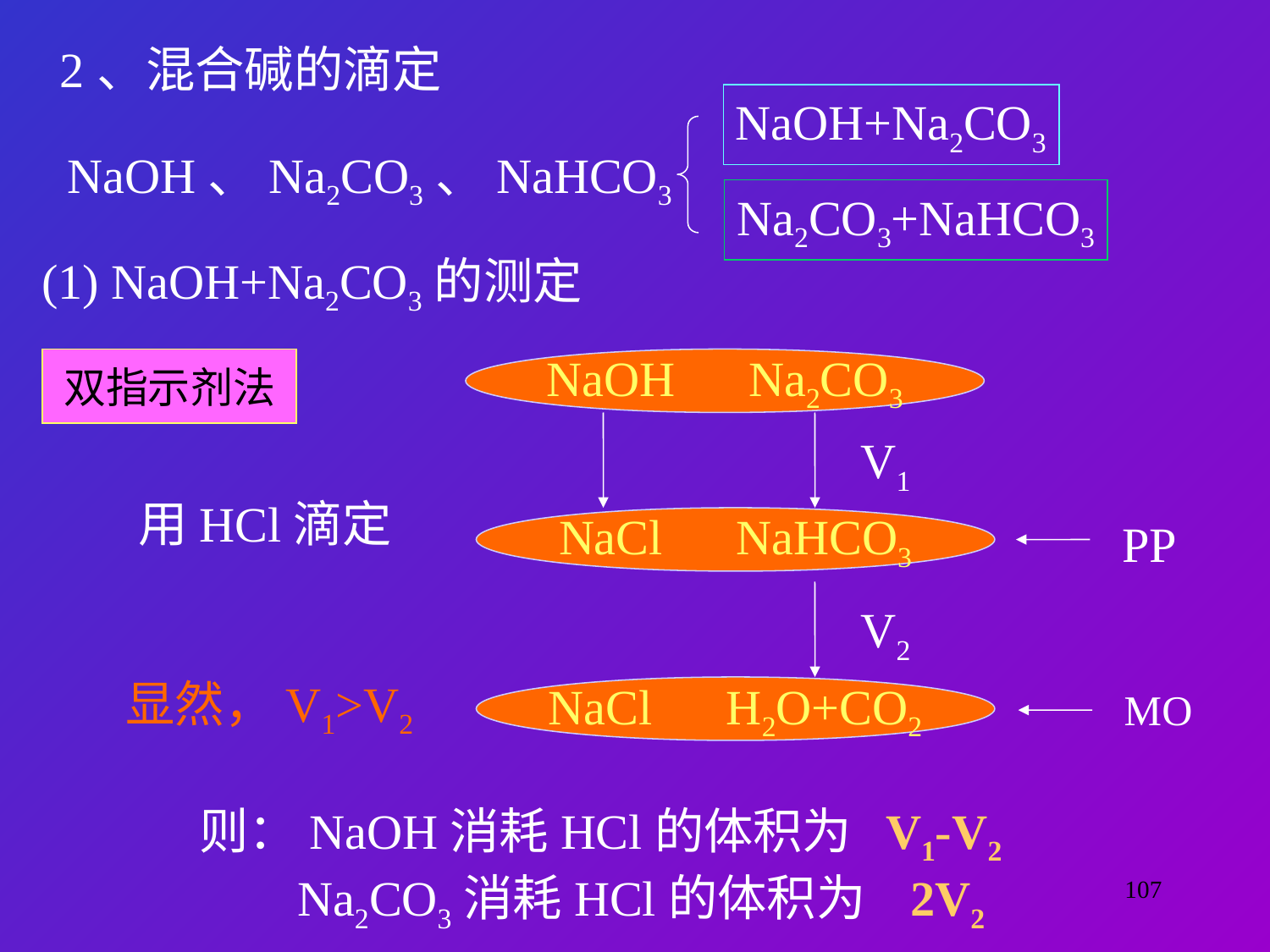

2、混合碱的滴定
NaOH+Na2CO3

NaOH、Na2CO3、NaHCO3
Na2CO3+NaHCO3
(1) NaOH+Na2CO3的测定
双指示剂法
NaOH      Na2CO3

V1
用HCl滴定
PP
NaCl      NaHCO3

V2
显然，V1>V2
NaCl      H2O+CO2
MO

则：NaOH消耗HCl的体积为  V1-V2
        Na2CO3消耗HCl的体积为   2V2
107